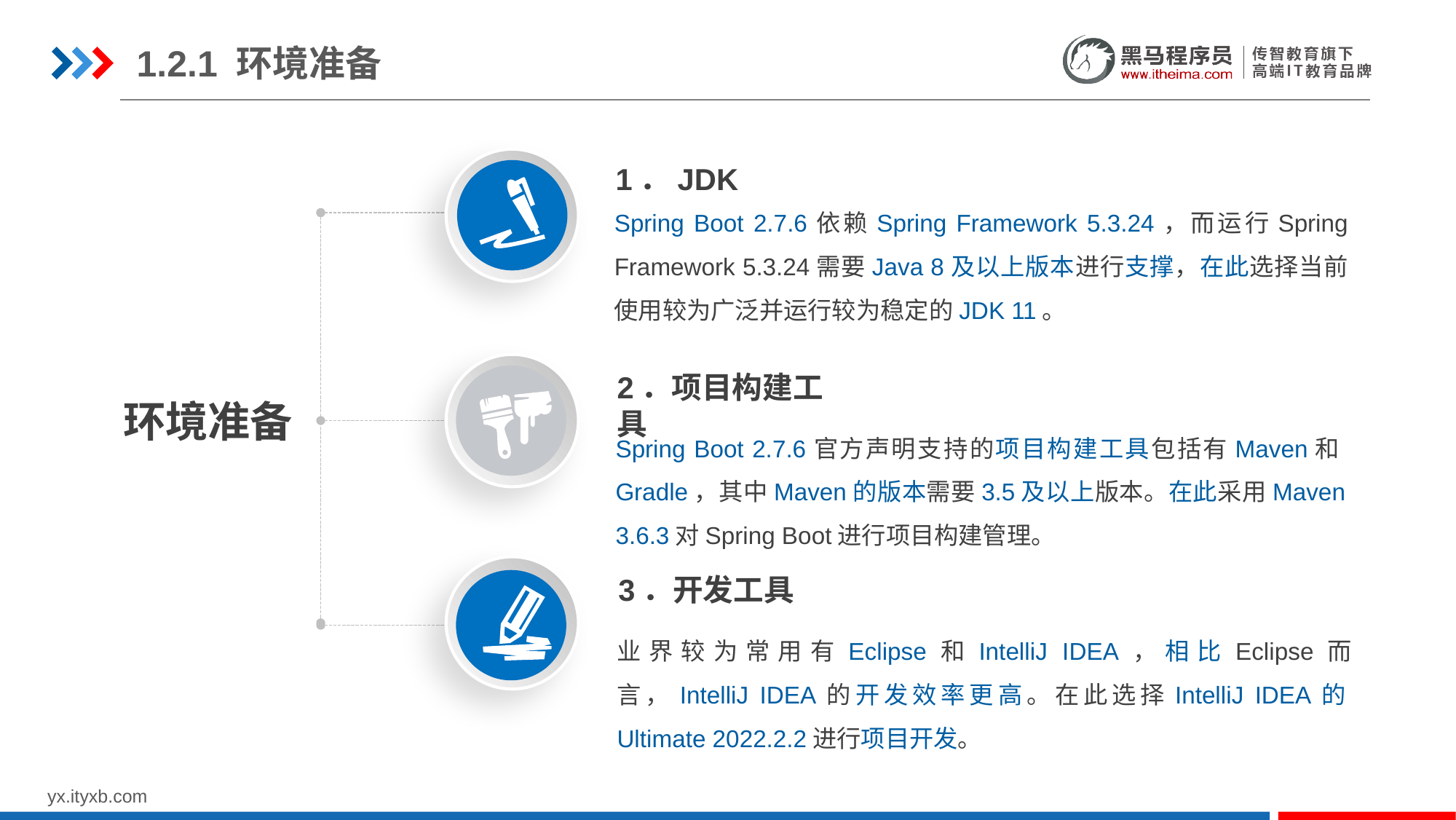

1.2.1 环境准备

1．JDK

Spring Boot 2.7.6依赖Spring Framework 5.3.24，而运行Spring Framework 5.3.24需要Java 8及以上版本进行支撑，在此选择当前使用较为广泛并运行较为稳定的JDK 11。

2．项目构建工具

环境准备
Spring Boot 2.7.6官方声明支持的项目构建工具包括有Maven和Gradle，其中Maven的版本需要3.5及以上版本。在此采用Maven 3.6.3对Spring Boot进行项目构建管理。

3．开发工具

业界较为常用有Eclipse和IntelliJ IDEA，相比Eclipse而言，IntelliJ IDEA的开发效率更高。在此选择IntelliJ IDEA的Ultimate 2022.2.2进行项目开发。